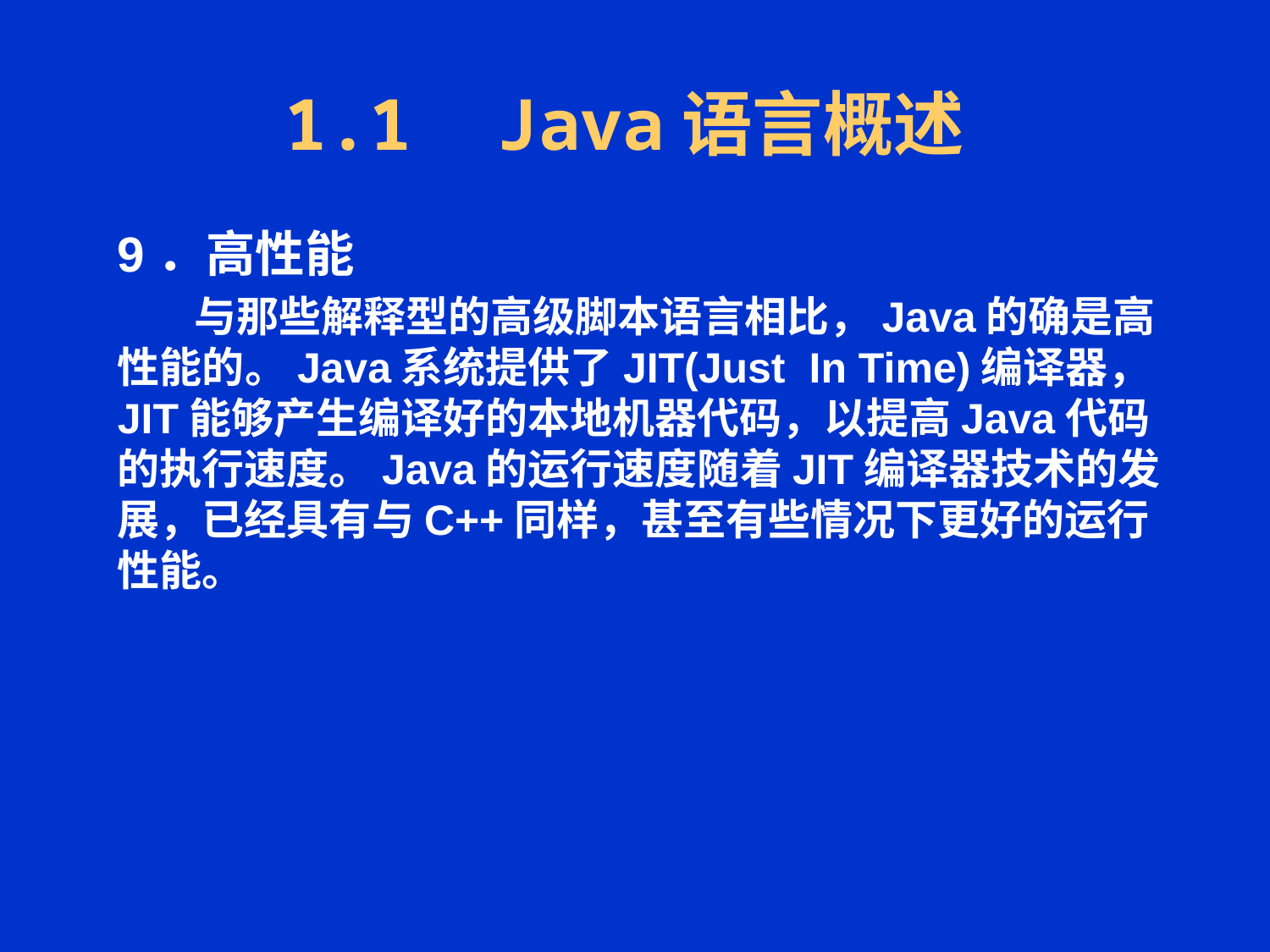

# 1.1  Java语言概述
9．高性能
       与那些解释型的高级脚本语言相比，Java的确是高性能的。Java系统提供了JIT(Just  In Time)编译器，JIT能够产生编译好的本地机器代码，以提高Java代码的执行速度。Java的运行速度随着JIT编译器技术的发展，已经具有与C++同样，甚至有些情况下更好的运行性能。